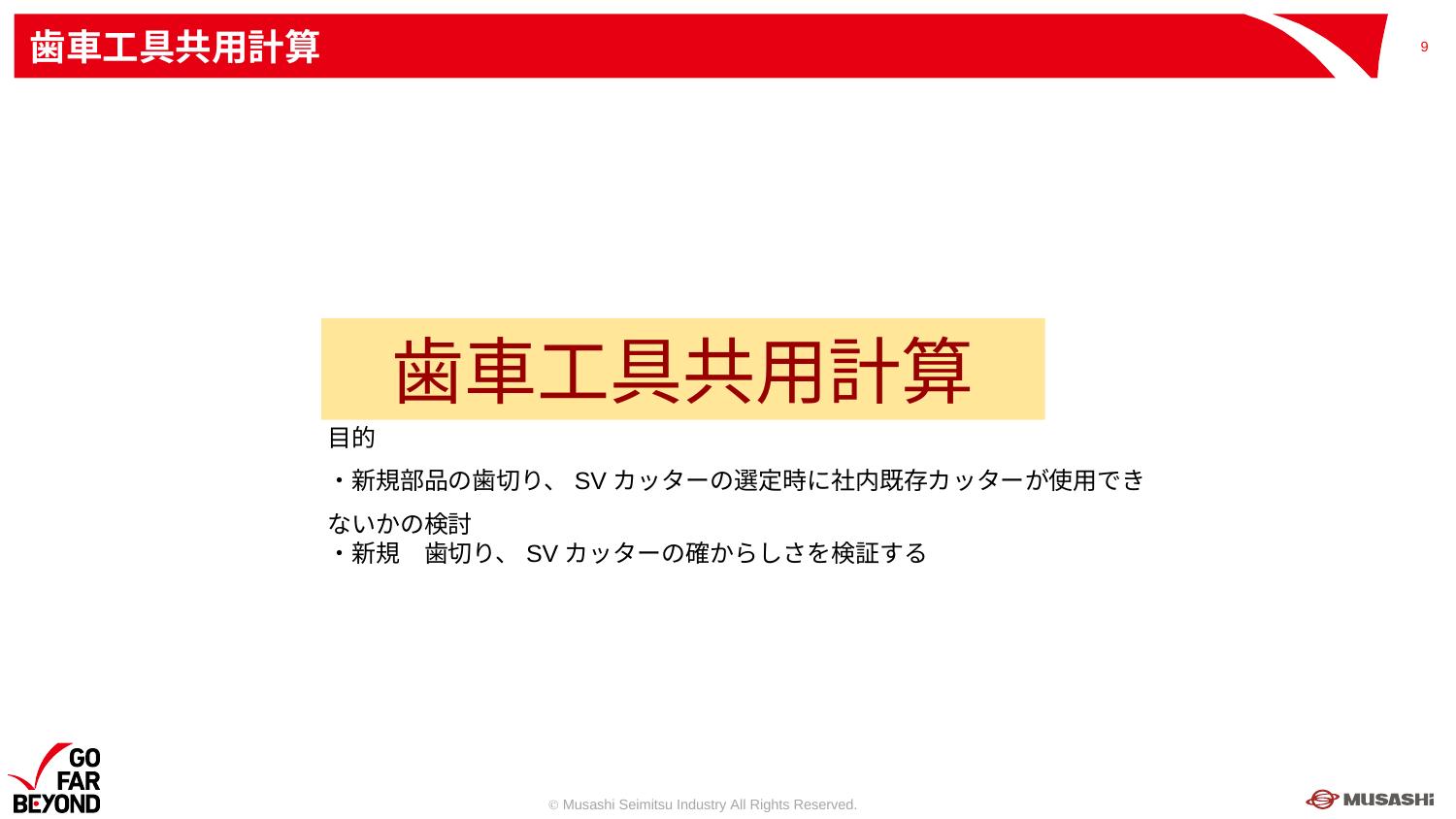

# 歯車工具共用計算
9
歯車工具共用計算
目的
・新規部品の歯切り、SVカッターの選定時に社内既存カッターが使用できないかの検討
・新規　歯切り、SVカッターの確からしさを検証する